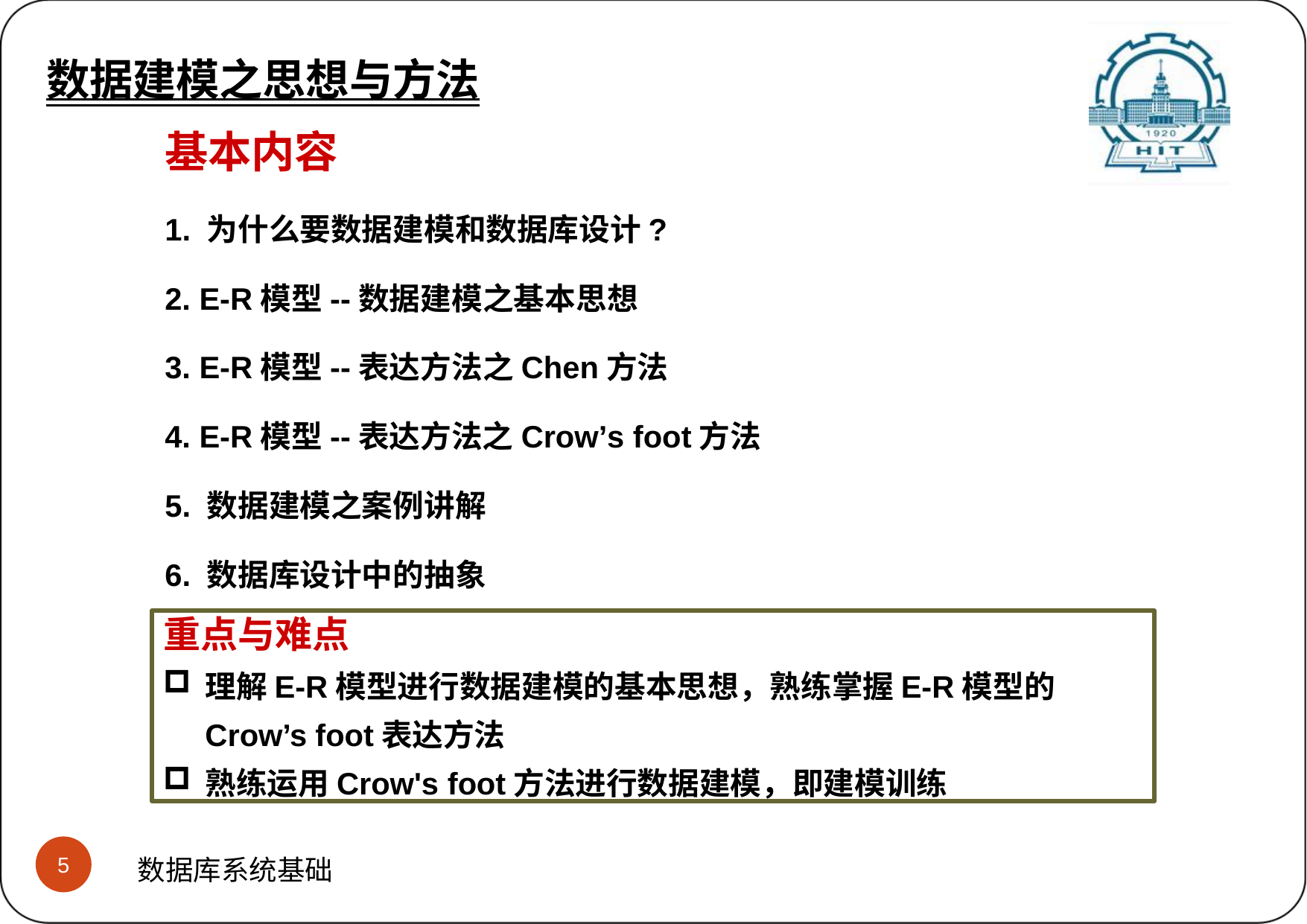

数据建模之思想与方法
基本内容
1. 为什么要数据建模和数据库设计?
2. E-R模型--数据建模之基本思想
3. E-R模型--表达方法之Chen方法
4. E-R模型--表达方法之Crow’s foot方法
5. 数据建模之案例讲解
6. 数据库设计中的抽象
重点与难点
理解E-R模型进行数据建模的基本思想，熟练掌握E-R模型的Crow’s foot表达方法
熟练运用Crow's foot方法进行数据建模，即建模训练